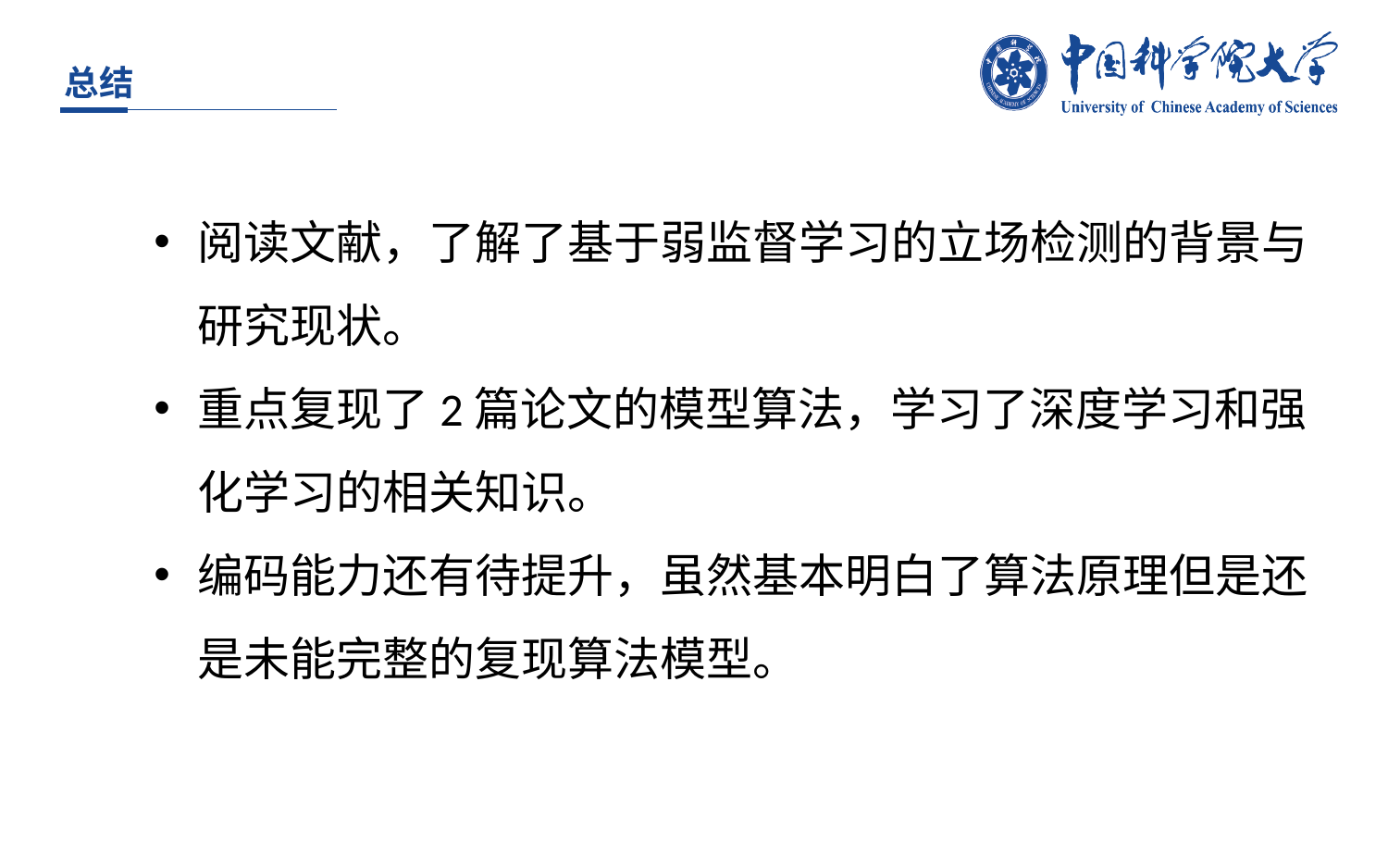

# 总结
阅读文献，了解了基于弱监督学习的立场检测的背景与研究现状。
重点复现了2篇论文的模型算法，学习了深度学习和强化学习的相关知识。
编码能力还有待提升，虽然基本明白了算法原理但是还是未能完整的复现算法模型。